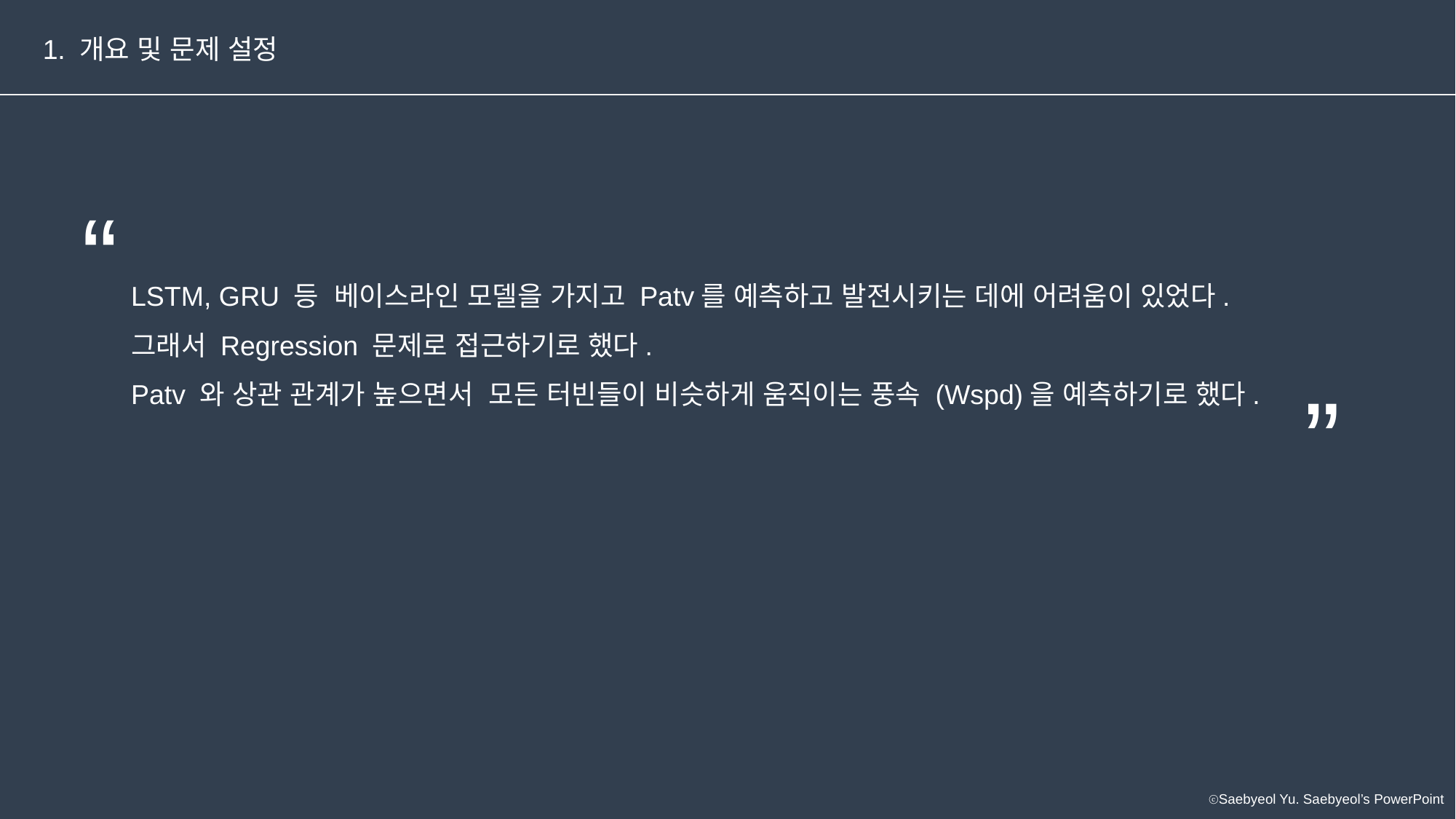

1. 개요 및 문제 설정
“
LSTM, GRU 등  베이스라인 모델을 가지고 Patv를 예측하고 발전시키는 데에 어려움이 있었다.
그래서 Regression 문제로 접근하기로 했다.
Patv 와 상관 관계가 높으면서  모든 터빈들이 비슷하게 움직이는 풍속 (Wspd)을 예측하기로 했다.
“